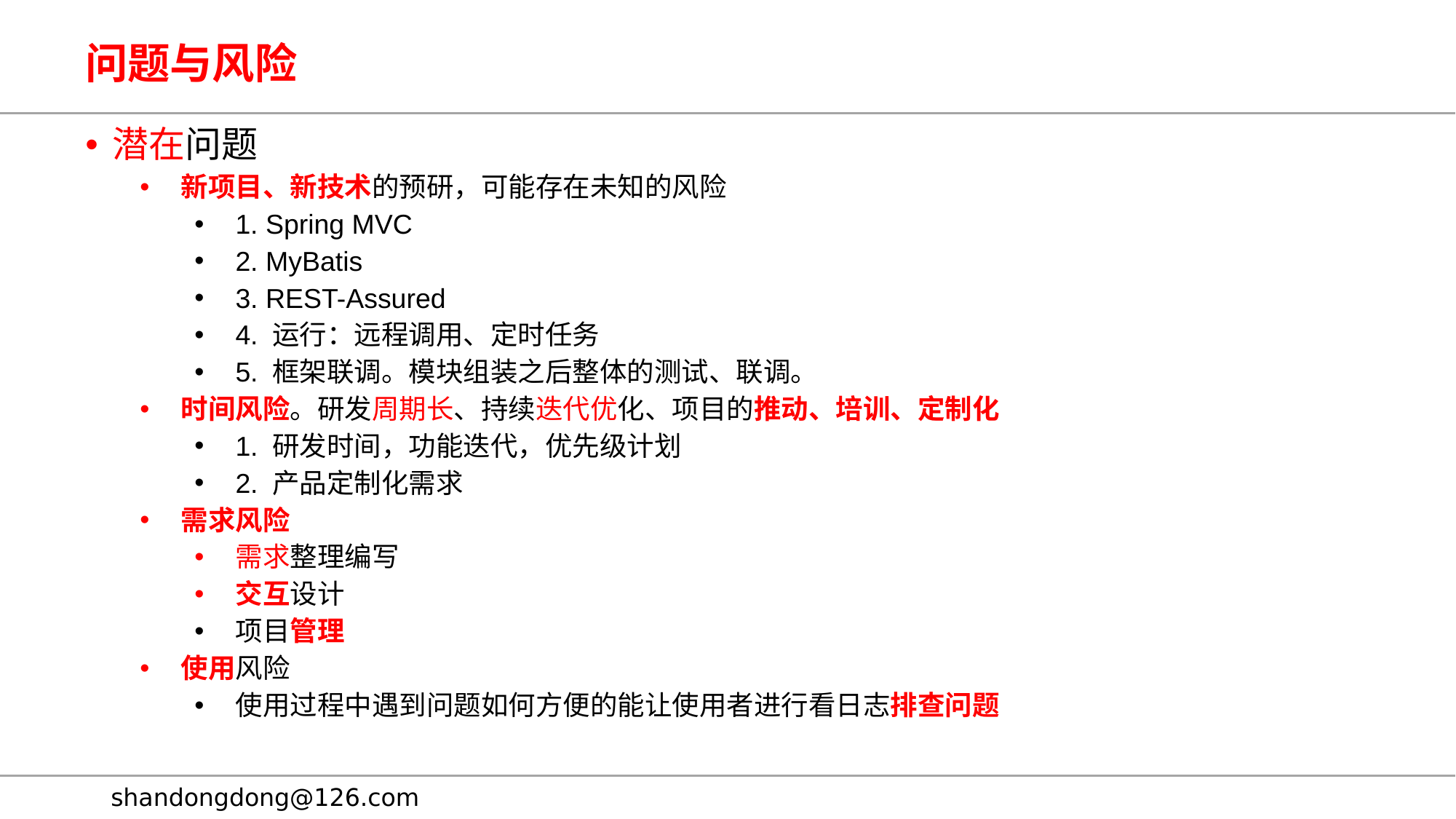

# 问题与风险
潜在问题
新项目、新技术的预研，可能存在未知的风险
1. Spring MVC
2. MyBatis
3. REST-Assured
4. 运行：远程调用、定时任务
5. 框架联调。模块组装之后整体的测试、联调。
时间风险。研发周期长、持续迭代优化、项目的推动、培训、定制化
1. 研发时间，功能迭代，优先级计划
2. 产品定制化需求
需求风险
需求整理编写
交互设计
项目管理
使用风险
使用过程中遇到问题如何方便的能让使用者进行看日志排查问题